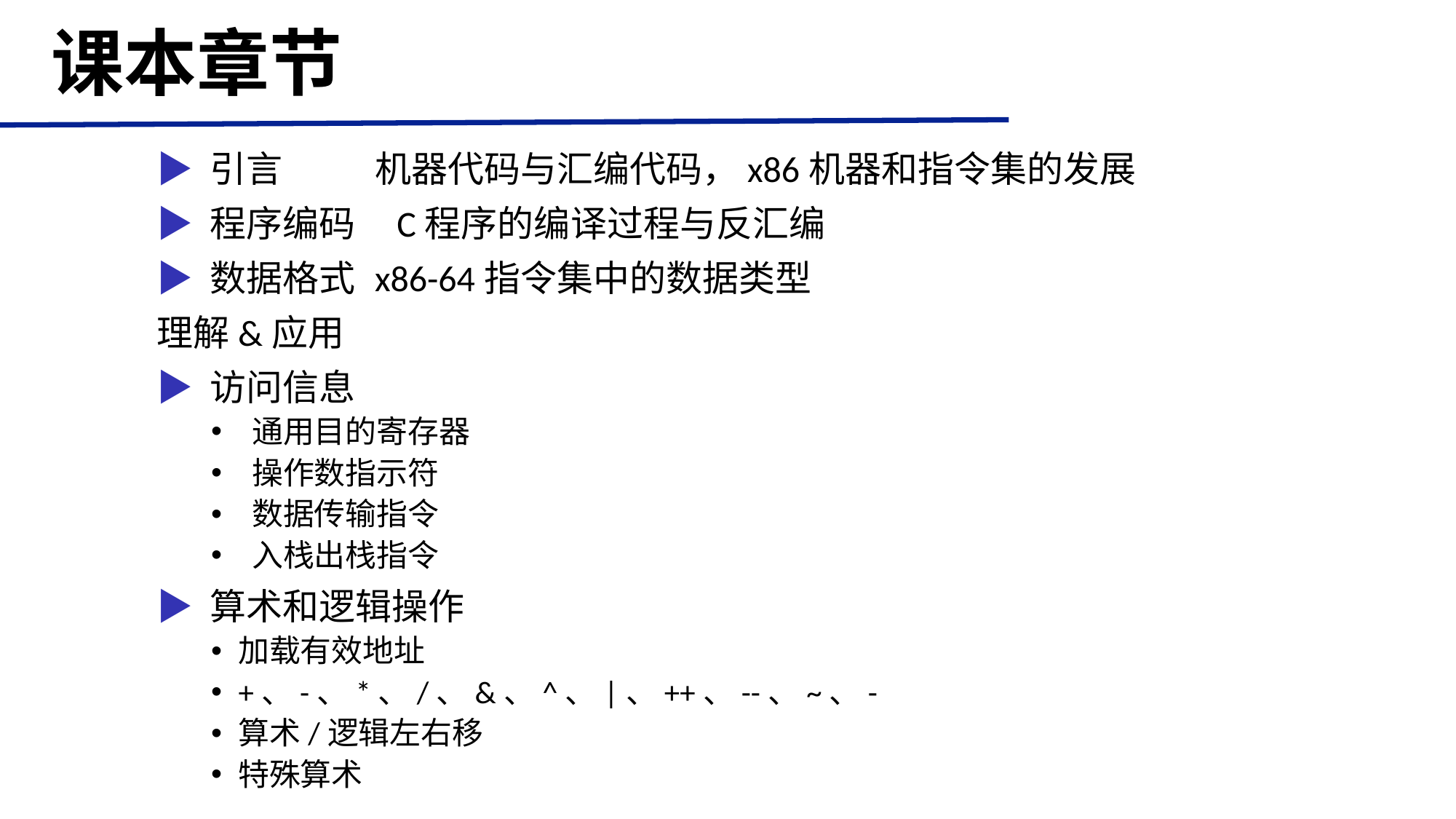

# 课本章节
▶ 引言	机器代码与汇编代码，x86机器和指令集的发展
▶ 程序编码    C程序的编译过程与反汇编
▶ 数据格式	x86-64指令集中的数据类型
理解&应用
▶ 访问信息
通用目的寄存器
操作数指示符
数据传输指令
入栈出栈指令
▶ 算术和逻辑操作
加载有效地址
+、-、*、/、&、^、|、++、--、~、-
算术/逻辑左右移
特殊算术